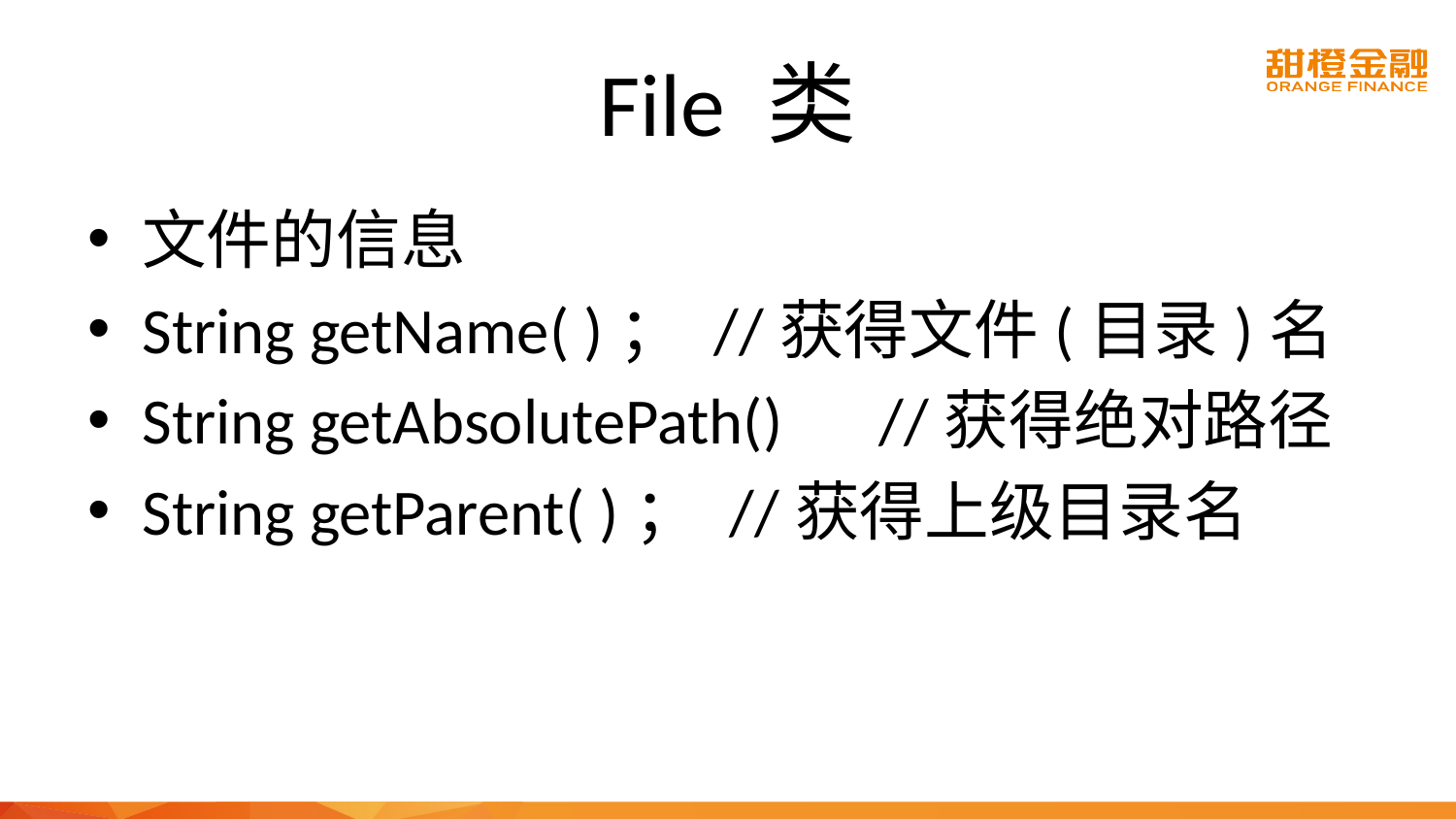

# File 类
文件的信息
String getName( )； //获得文件(目录)名
String getAbsolutePath()　//获得绝对路径
String getParent( )； //获得上级目录名